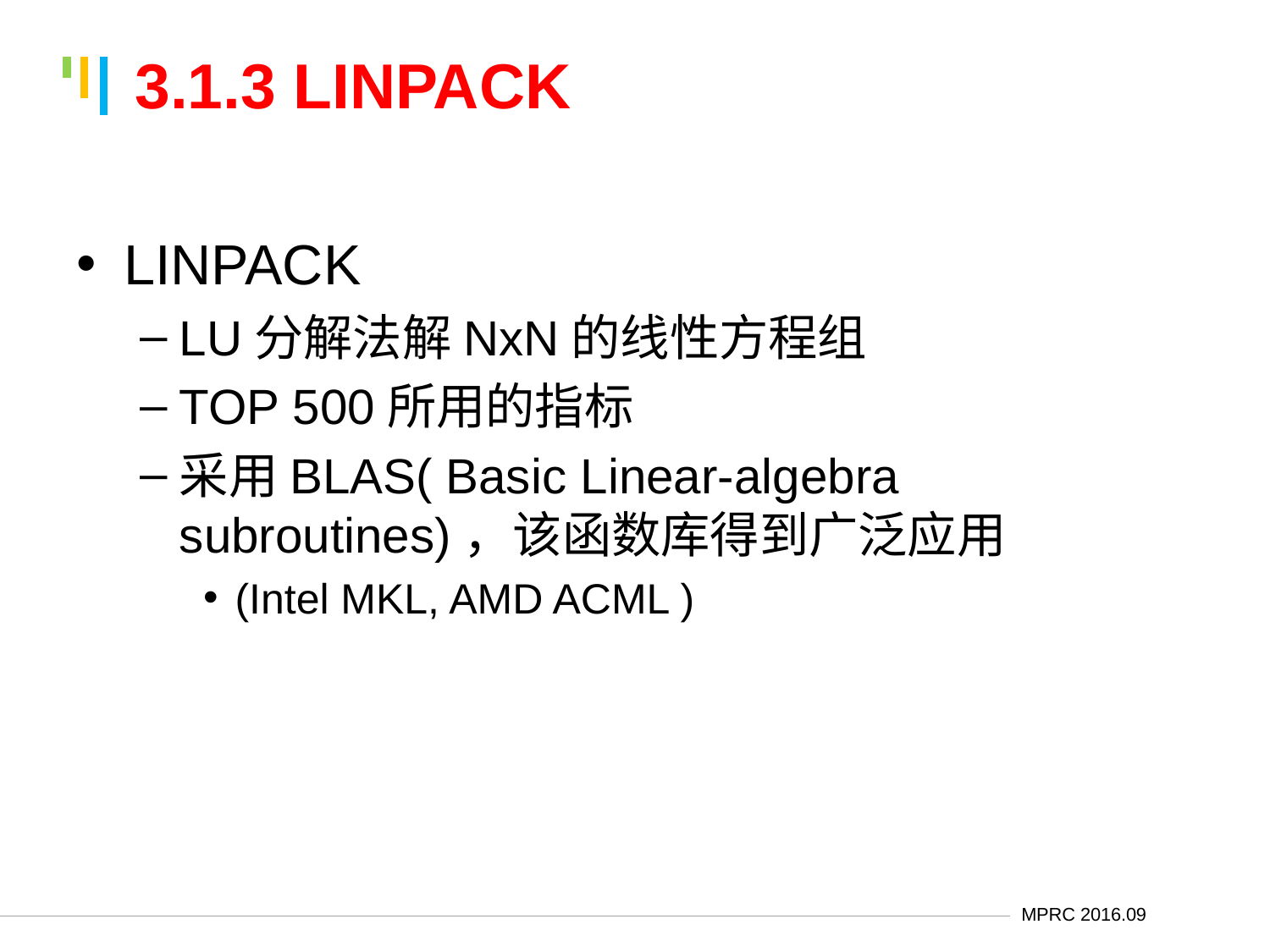

# 3.1.3 LINPACK
LINPACK
LU分解法解NxN的线性方程组
TOP 500所用的指标
采用BLAS( Basic Linear-algebra subroutines)，该函数库得到广泛应用
(Intel MKL, AMD ACML )